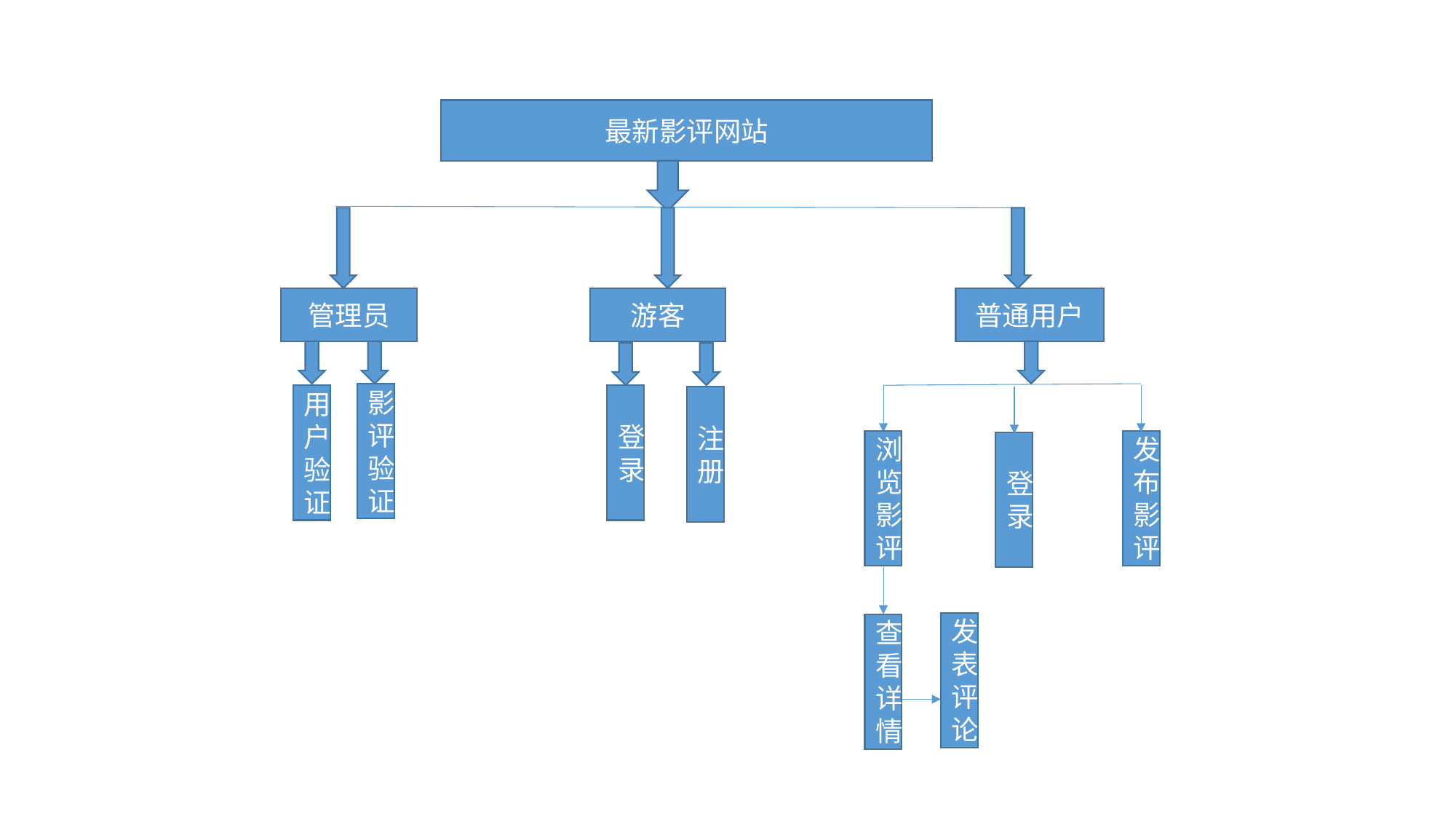

最新影评网站

管理员
游客
普通用户

影评验证
用户验证
登录
注册
浏览影评
发布影评
登录
发表评论
查看详情